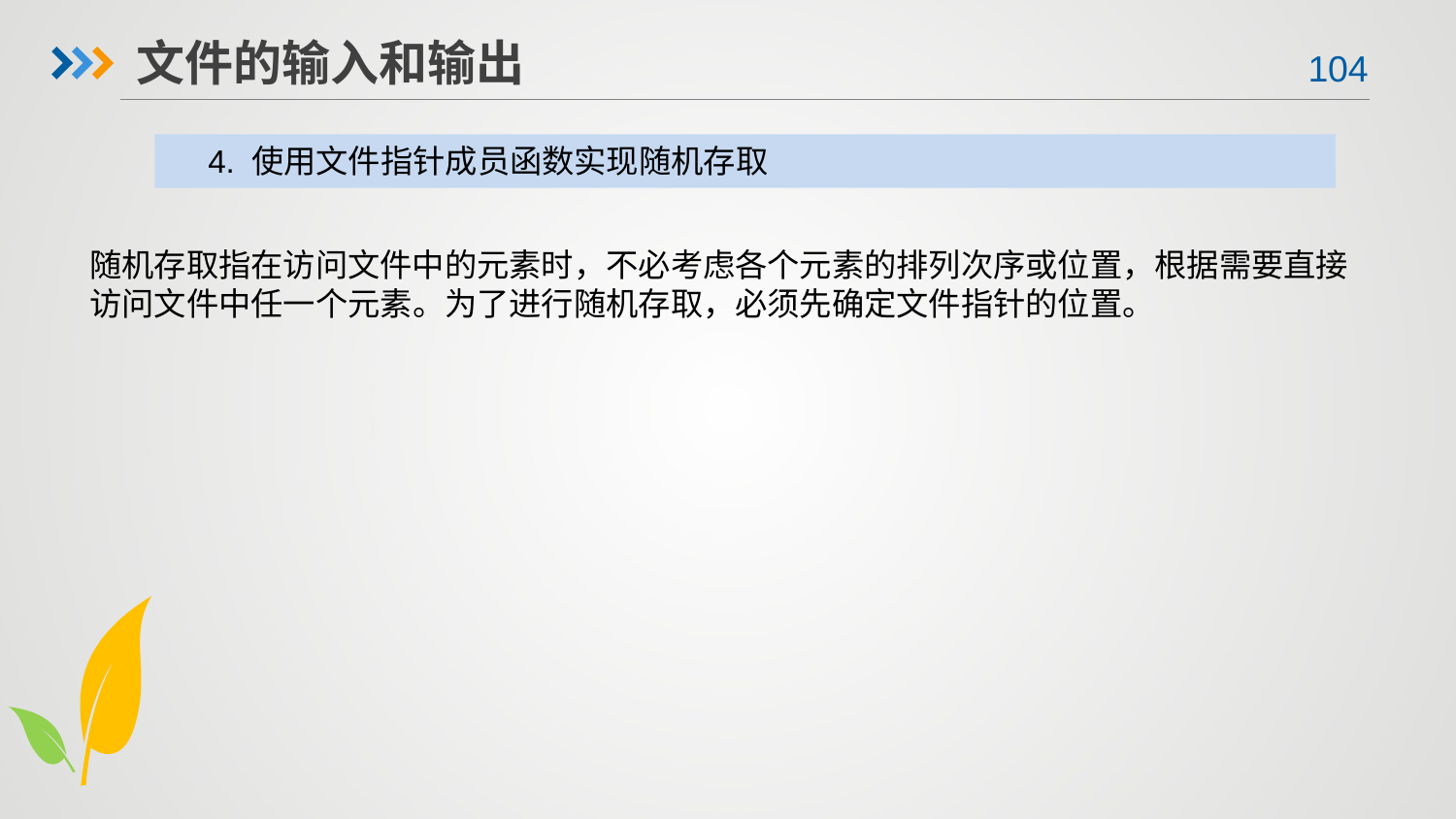

文件的输入和输出

4. 使用文件指针成员函数实现随机存取
随机存取指在访问文件中的元素时，不必考虑各个元素的排列次序或位置，根据需要直接访问文件中任一个元素。为了进行随机存取，必须先确定文件指针的位置。